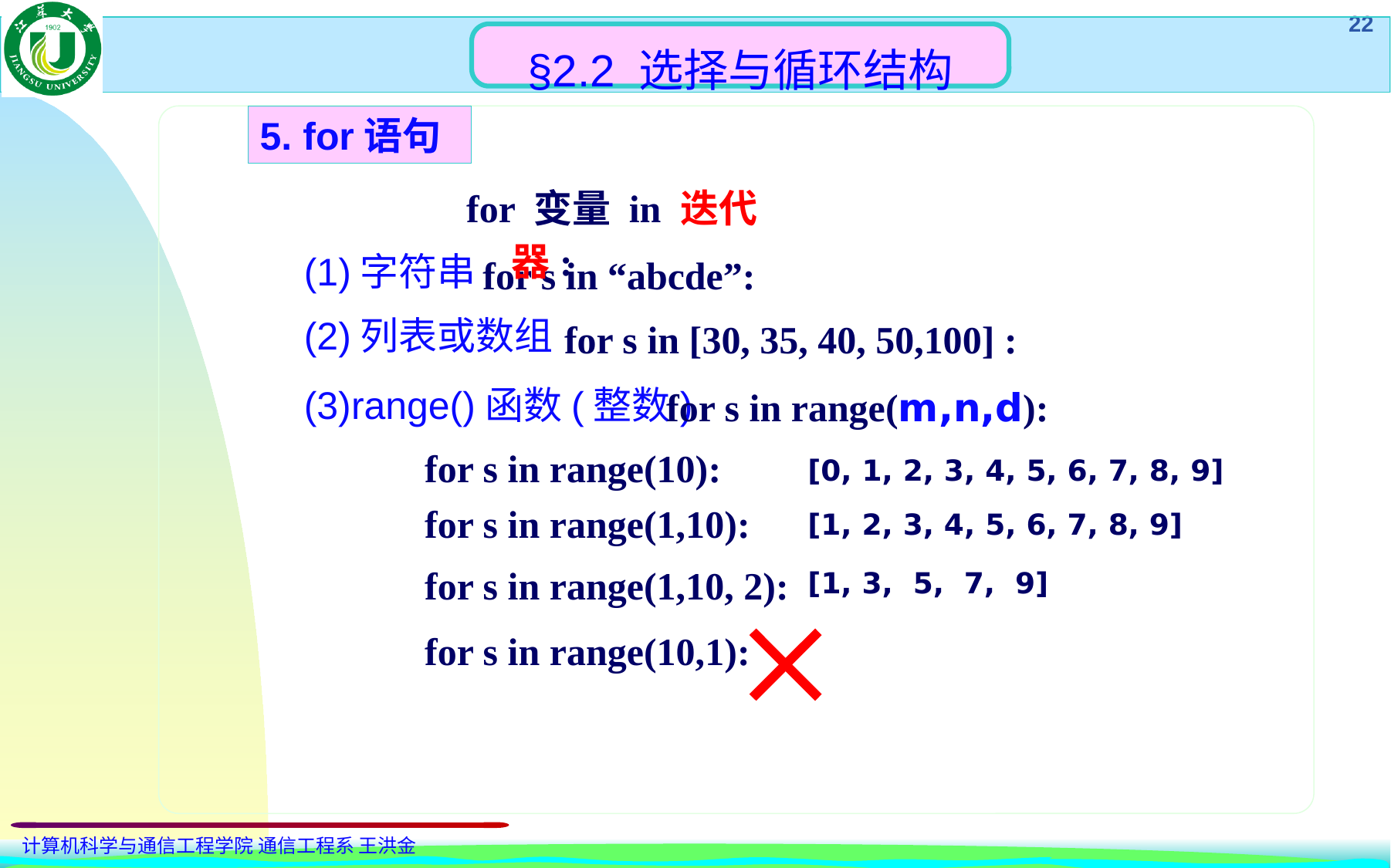

§2.2 选择与循环结构
5. for语句
for 变量 in 迭代器:
for s in “abcde”:
(1)字符串
for s in [30, 35, 40, 50,100] :
(2)列表或数组
for s in range(m,n,d):
(3)range()函数(整数)
for s in range(10):
[0, 1, 2, 3, 4, 5, 6, 7, 8, 9]
for s in range(1,10):
[1, 2, 3, 4, 5, 6, 7, 8, 9]
for s in range(1,10, 2):
[1, 3,  5,  7,  9]
×
for s in range(10,1):